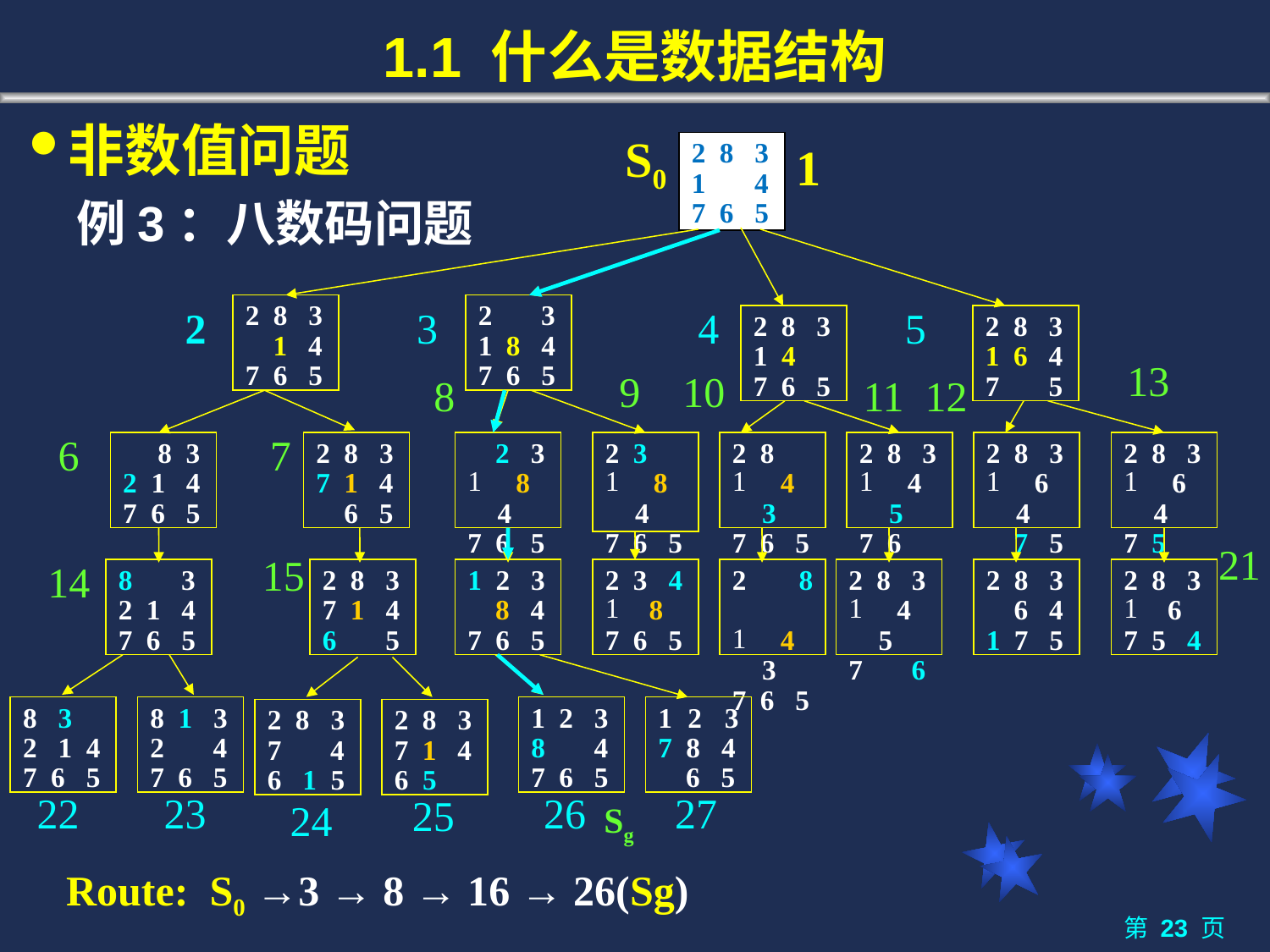

# 1.1 什么是数据结构
非数值问题
	例3：八数码问题
2  8   3
1       4
7  6   5
S0
1

4
2  8   3
1  4
7  6   5

2  8   3
    1   4
7  6   5
2

2       3
1  8   4
7  6   5
3

5
2  8   3
1  6   4
7       5

13
9    10
   8
11  12

     8  3
2  1   4
7  6   5
2  8   3
7  1   4
    6   5
    2   3
  8   4
7  6   5
2  3
  8   4
7  6   5
2  8
  4   3
7  6   5
2  8   3
  4   5
7  6
2  8   3
  6   4
    7   5
2  8   3
  6   4
7  5
6
7

21
8       3
2  1   4
7  6   5
2  8   3
7  1   4
6       5
1  2   3
    8   4
7  6   5
2  3   4
  8
7  6   5
2       8
  4   3
7  6   5
2  8   3
  4   5
7       6
2  8   3
    6   4
1  7   5
2  8   3
  6
7  5   4
15
14

8   3
2   1  4
7  6   5
8  1   3
2       4
7  6   5
22
23

1  2   3
8       4
7  6   5
1  2   3 7  8   4
    6   5
26
27

2  8   3
7       4
6   1  5
2  8   3
7  1   4
6  5
25
24
Sg
Route:  S0 →3 → 8 → 16 → 26(Sg)
第 23 页